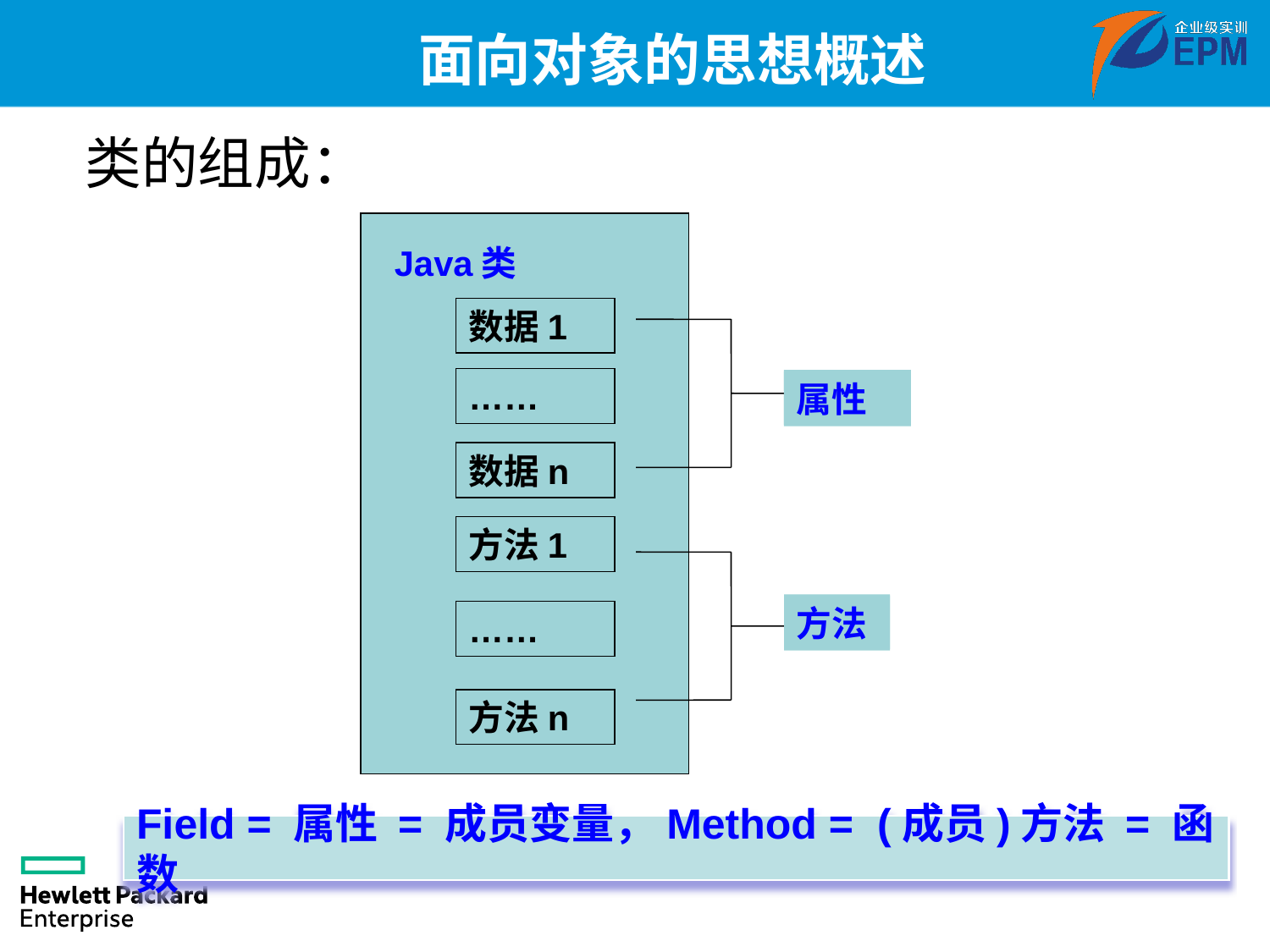

# 面向对象的思想概述
类的组成：

Java类
数据1

……
属性
属性

数据n

方法1

方法
方法
……

方法n

Field = 属性 = 成员变量，Method =  (成员)方法 = 函数